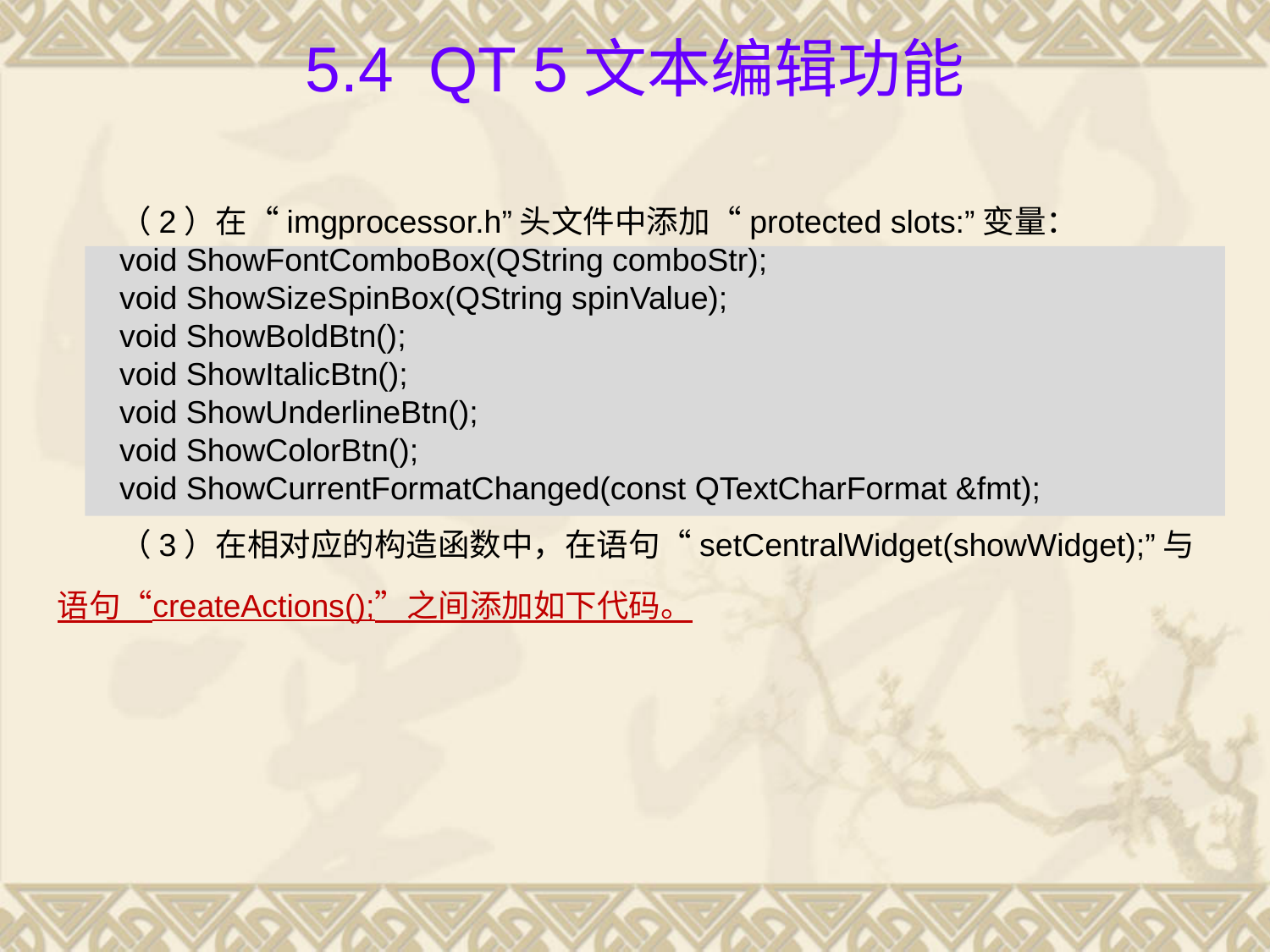

# 5.4  Qt 5文本编辑功能
（2）在“imgprocessor.h”头文件中添加“protected slots:”变量：
void ShowFontComboBox(QString comboStr);
void ShowSizeSpinBox(QString spinValue);
void ShowBoldBtn();
void ShowItalicBtn();
void ShowUnderlineBtn();
void ShowColorBtn();
void ShowCurrentFormatChanged(const QTextCharFormat &fmt);
（3）在相对应的构造函数中，在语句“setCentralWidget(showWidget);”与语句“createActions();”之间添加如下代码。